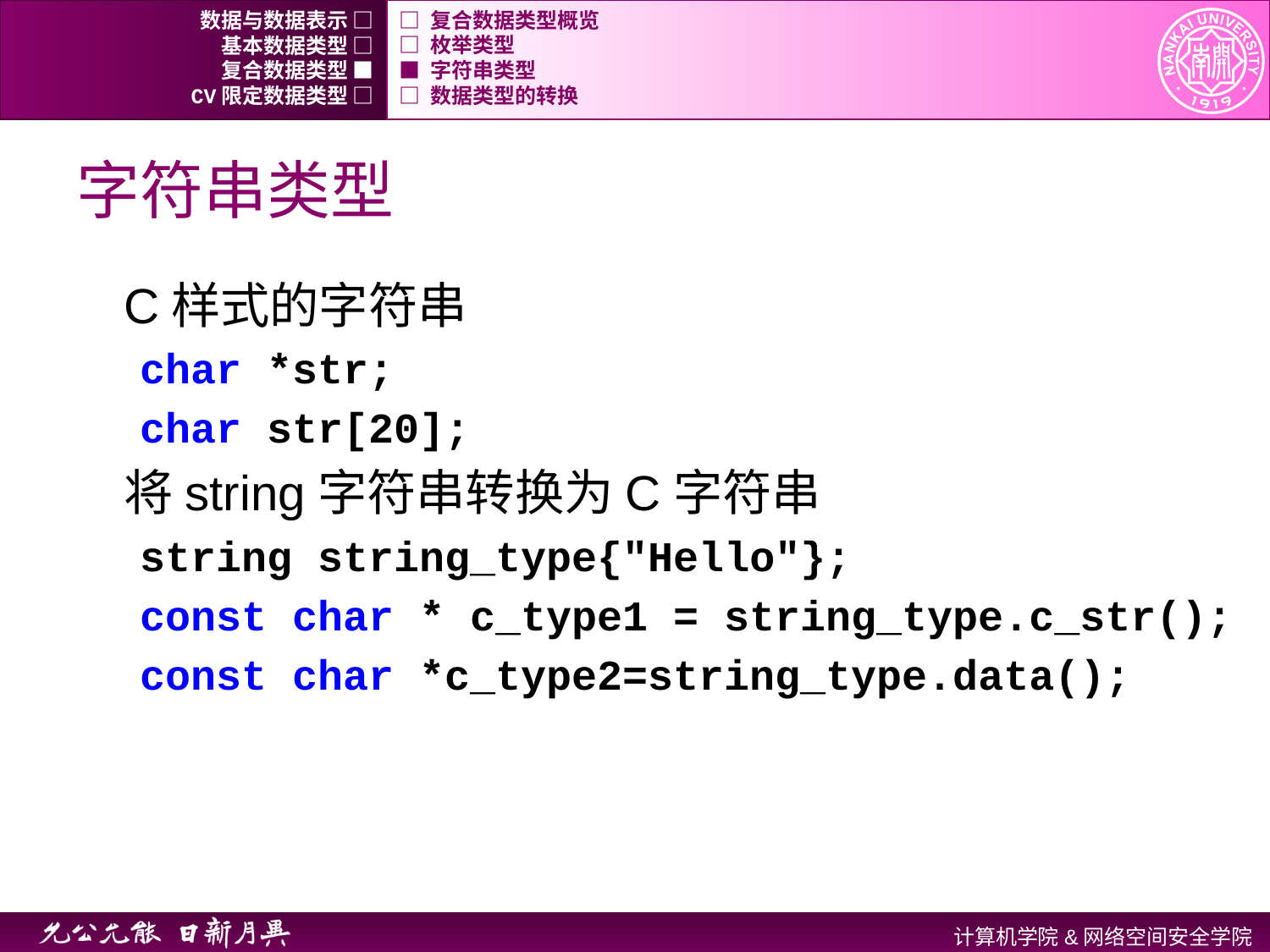

数据与数据表示 □
□ 复合数据类型概览
基本数据类型 □
□ 枚举类型
复合数据类型 ■
■ 字符串类型
CV限定数据类型 □
□ 数据类型的转换
# 字符串类型
C样式的字符串
char *str;
char str[20];
将string字符串转换为C字符串
string string_type{"Hello"};
const char * c_type1 = string_type.c_str();
const char *c_type2=string_type.data();